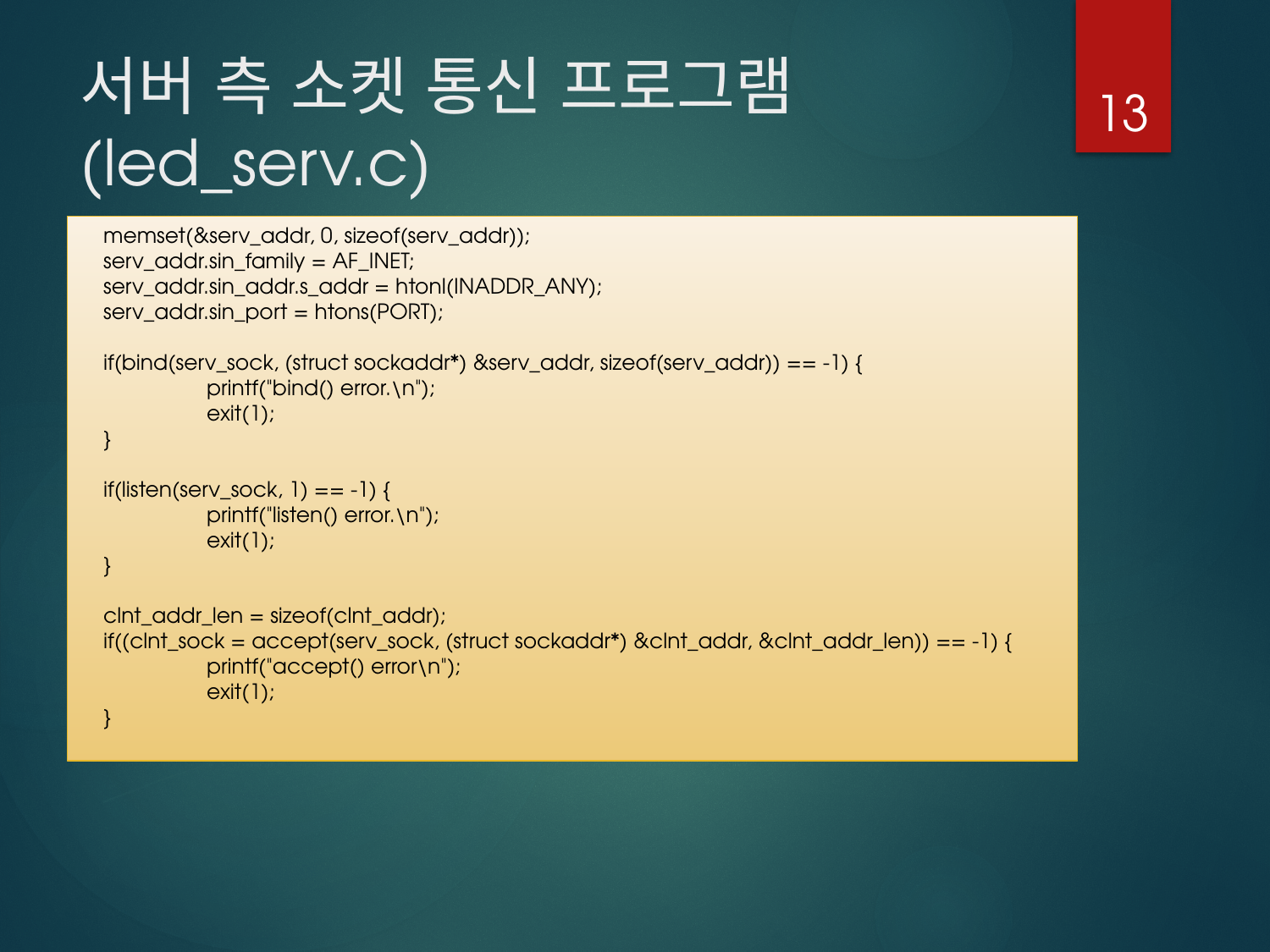

# 서버 측 소켓 통신 프로그램(led_serv.c)
13
    memset(&serv_addr, 0, sizeof(serv_addr));
    serv_addr.sin_family = AF_INET;
    serv_addr.sin_addr.s_addr = htonl(INADDR_ANY);
    serv_addr.sin_port = htons(PORT);

    if(bind(serv_sock, (struct sockaddr*) &serv_addr, sizeof(serv_addr)) == -1) {
	printf("bind() error.\n");
	exit(1);
    }

    if(listen(serv_sock, 1) == -1) {
	printf("listen() error.\n");
	exit(1);
    }

    clnt_addr_len = sizeof(clnt_addr);
    if((clnt_sock = accept(serv_sock, (struct sockaddr*) &clnt_addr, &clnt_addr_len)) == -1) {
	printf("accept() error\n");
	exit(1);
    }